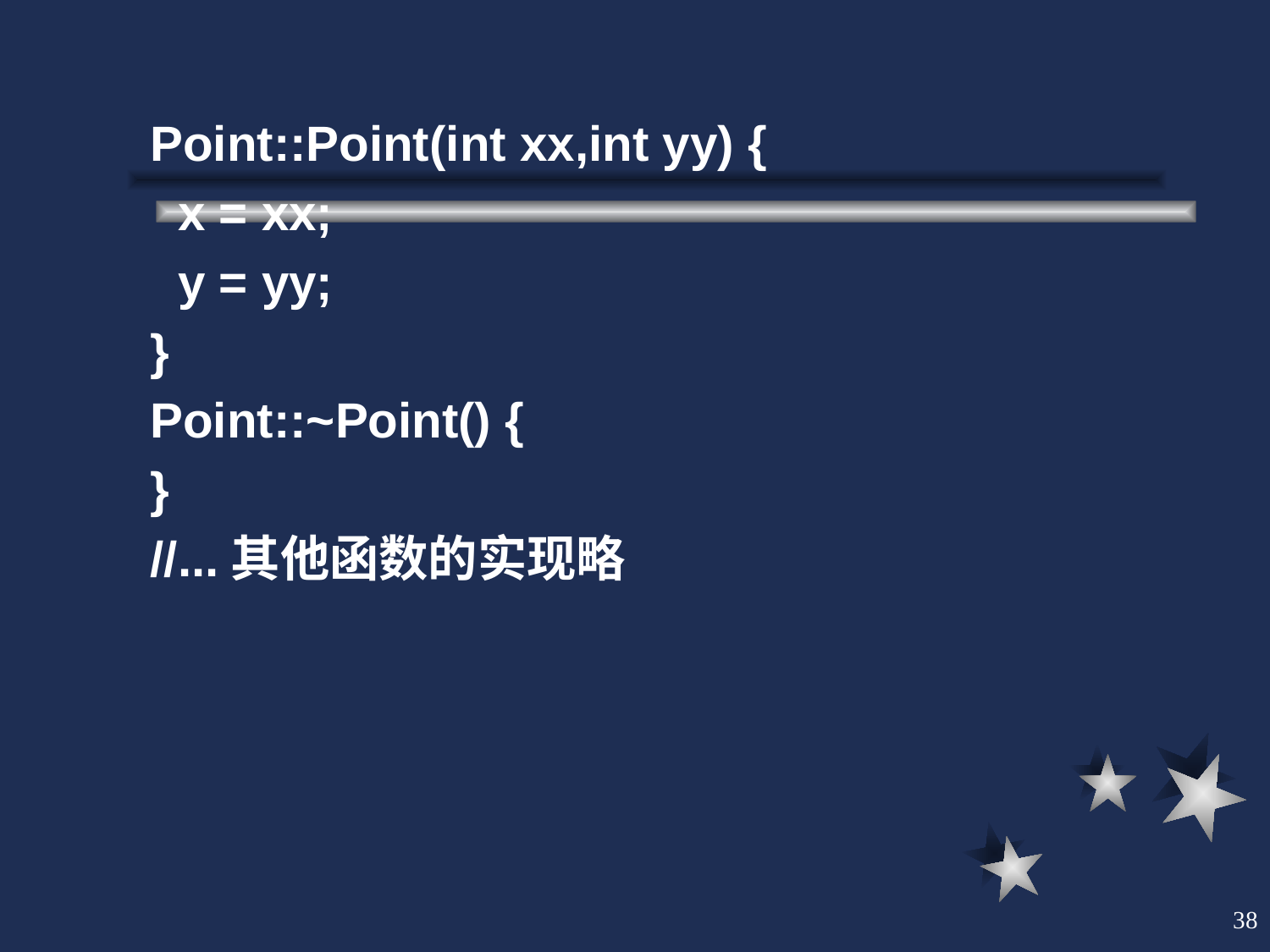

Point::Point(int xx,int yy) {
  x = xx;
  y = yy;
}
Point::~Point() {
}
//...其他函数的实现略
38